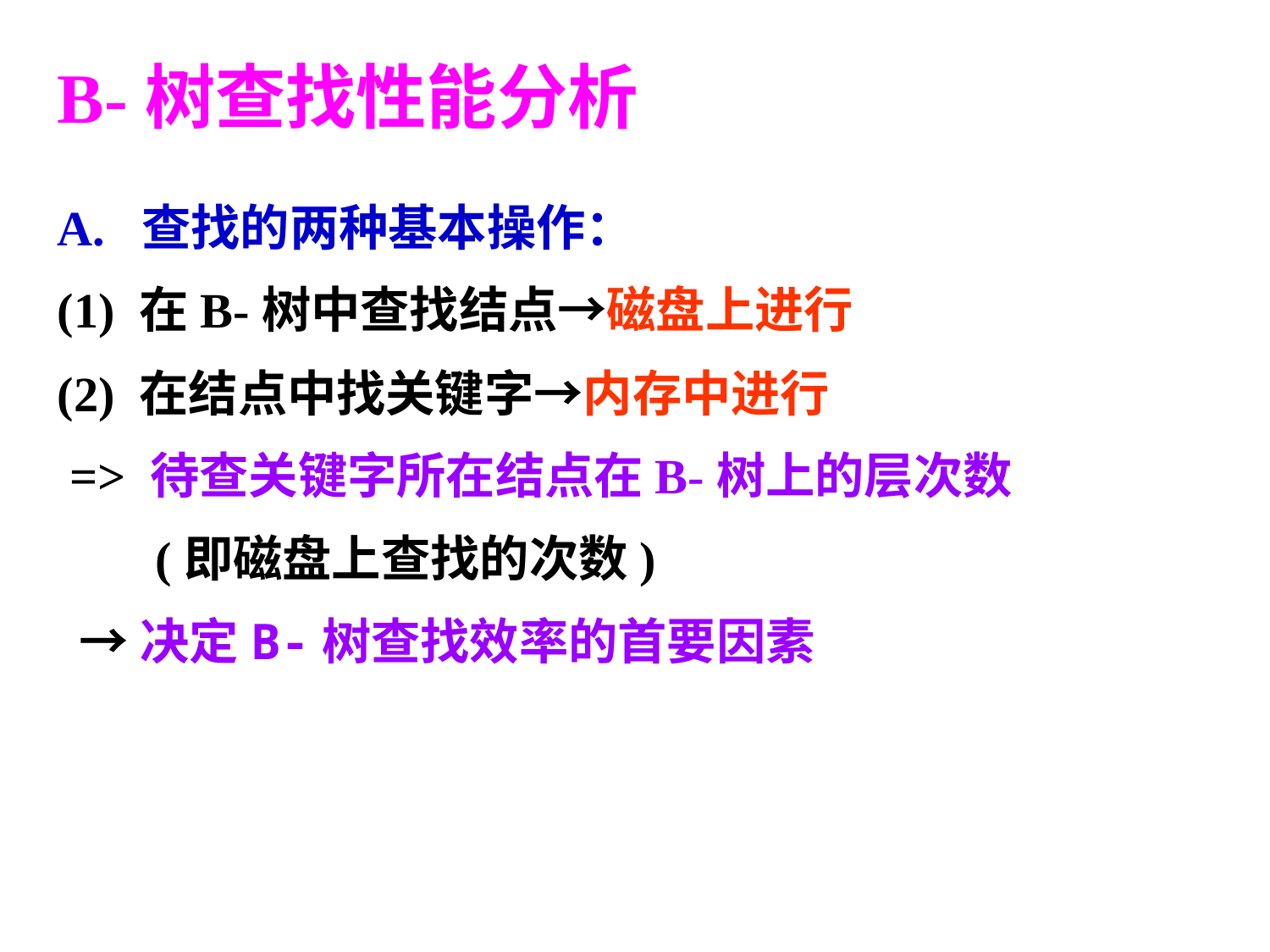

B-树查找性能分析
A.  查找的两种基本操作：
(1) 在B-树中查找结点→磁盘上进行
(2) 在结点中找关键字→内存中进行
 => 待查关键字所在结点在B-树上的层次数
        (即磁盘上查找的次数)
   →决定B-树查找效率的首要因素